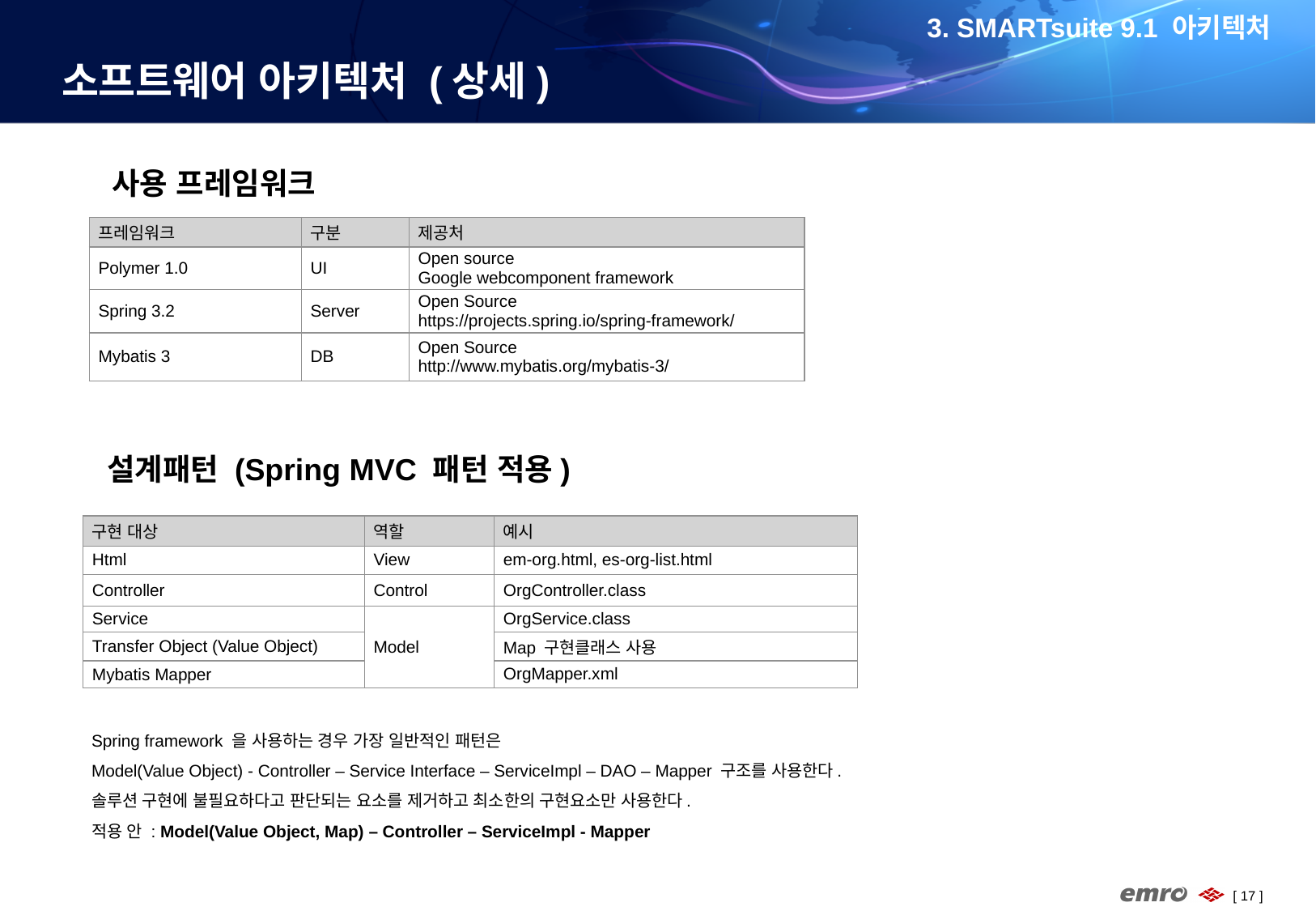

3. SMARTsuite 9.1 아키텍처
# 소프트웨어 아키텍처 (상세)
사용 프레임워크
| 프레임워크 | 구분 | 제공처 |
| --- | --- | --- |
| Polymer 1.0 | UI | Open source Google webcomponent framework |
| Spring 3.2 | Server | Open Source https://projects.spring.io/spring-framework/ |
| Mybatis 3 | DB | Open Source http://www.mybatis.org/mybatis-3/ |
설계패턴 (Spring MVC 패턴 적용)
| 구현 대상 | 역할 | 예시 |
| --- | --- | --- |
| Html | View | em-org.html, es-org-list.html |
| Controller | Control | OrgController.class |
| Service | Model | OrgService.class |
| Transfer Object (Value Object) |  | Map 구현클래스 사용 |
|  |  | OrgMapper.xml |
| Mybatis Mapper |  |  |
Spring framework 을 사용하는 경우 가장 일반적인 패턴은
Model(Value Object) - Controller – Service Interface – ServiceImpl – DAO – Mapper 구조를 사용한다.
솔루션 구현에 불필요하다고 판단되는 요소를 제거하고 최소한의 구현요소만 사용한다.
적용 안 : Model(Value Object, Map) – Controller – ServiceImpl - Mapper